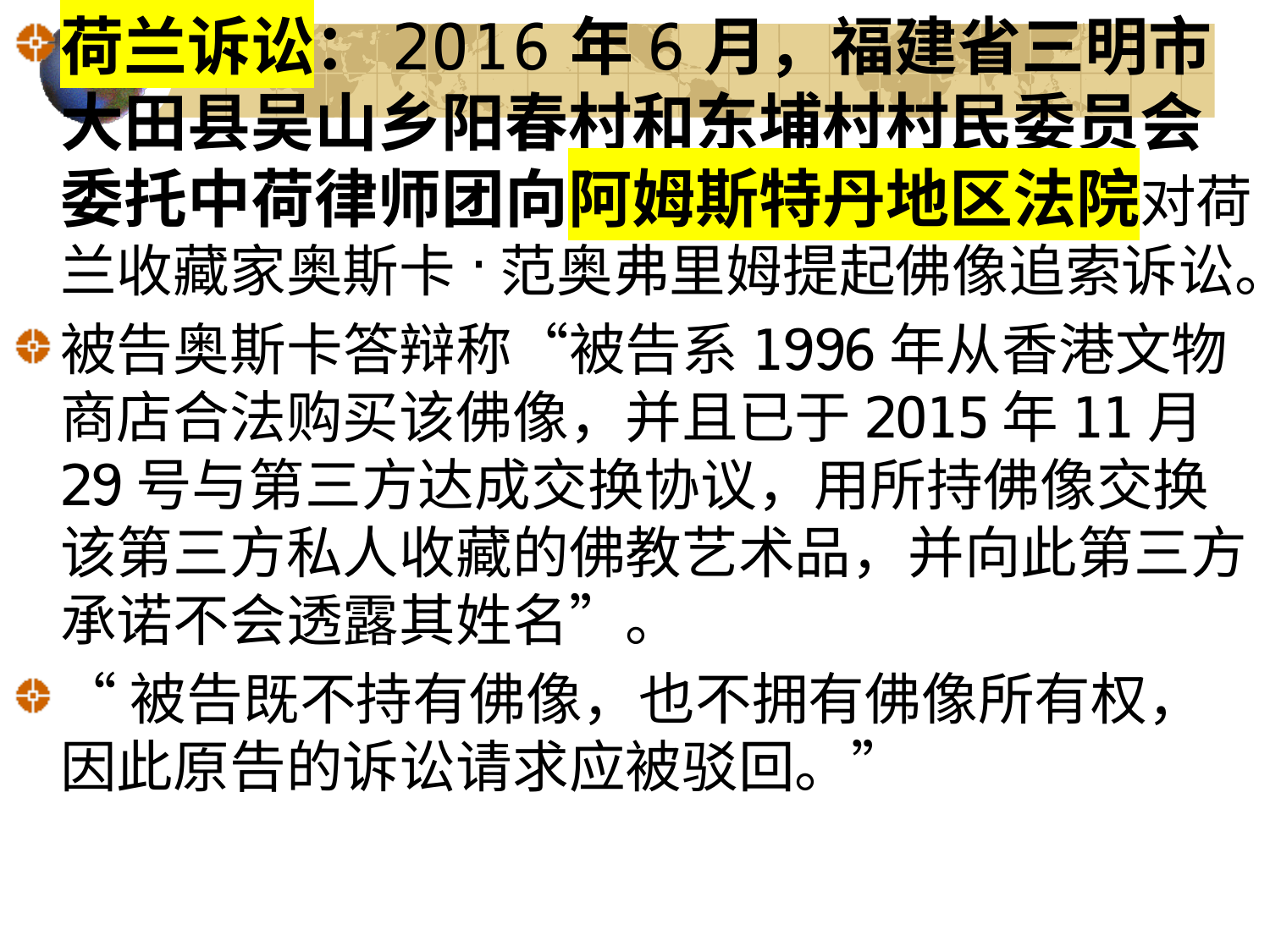

荷兰诉讼：2016年6月，福建省三明市大田县吴山乡阳春村和东埔村村民委员会委托中荷律师团向阿姆斯特丹地区法院对荷兰收藏家奥斯卡·范奥弗里姆提起佛像追索诉讼。
被告奥斯卡答辩称“被告系1996年从香港文物商店合法购买该佛像，并且已于2015年11月29号与第三方达成交换协议，用所持佛像交换该第三方私人收藏的佛教艺术品，并向此第三方承诺不会透露其姓名”。
“被告既不持有佛像，也不拥有佛像所有权，因此原告的诉讼请求应被驳回。”